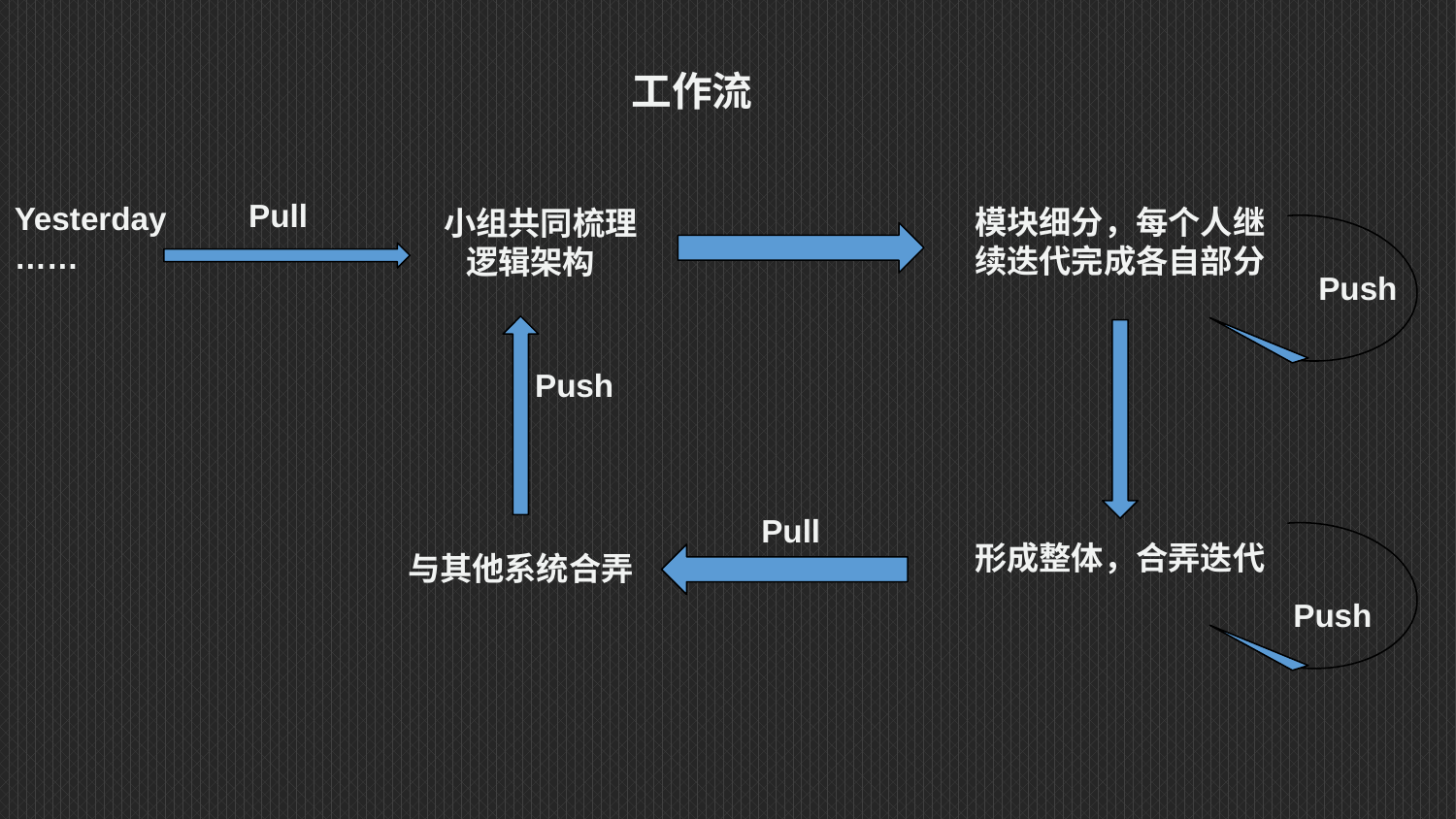

工作流

Pull
Yesterday
……
模块细分，每个人继续迭代完成各自部分
小组共同梳理
  逻辑架构

Push
Push

Pull
形成整体，合弄迭代
与其他系统合弄

Push